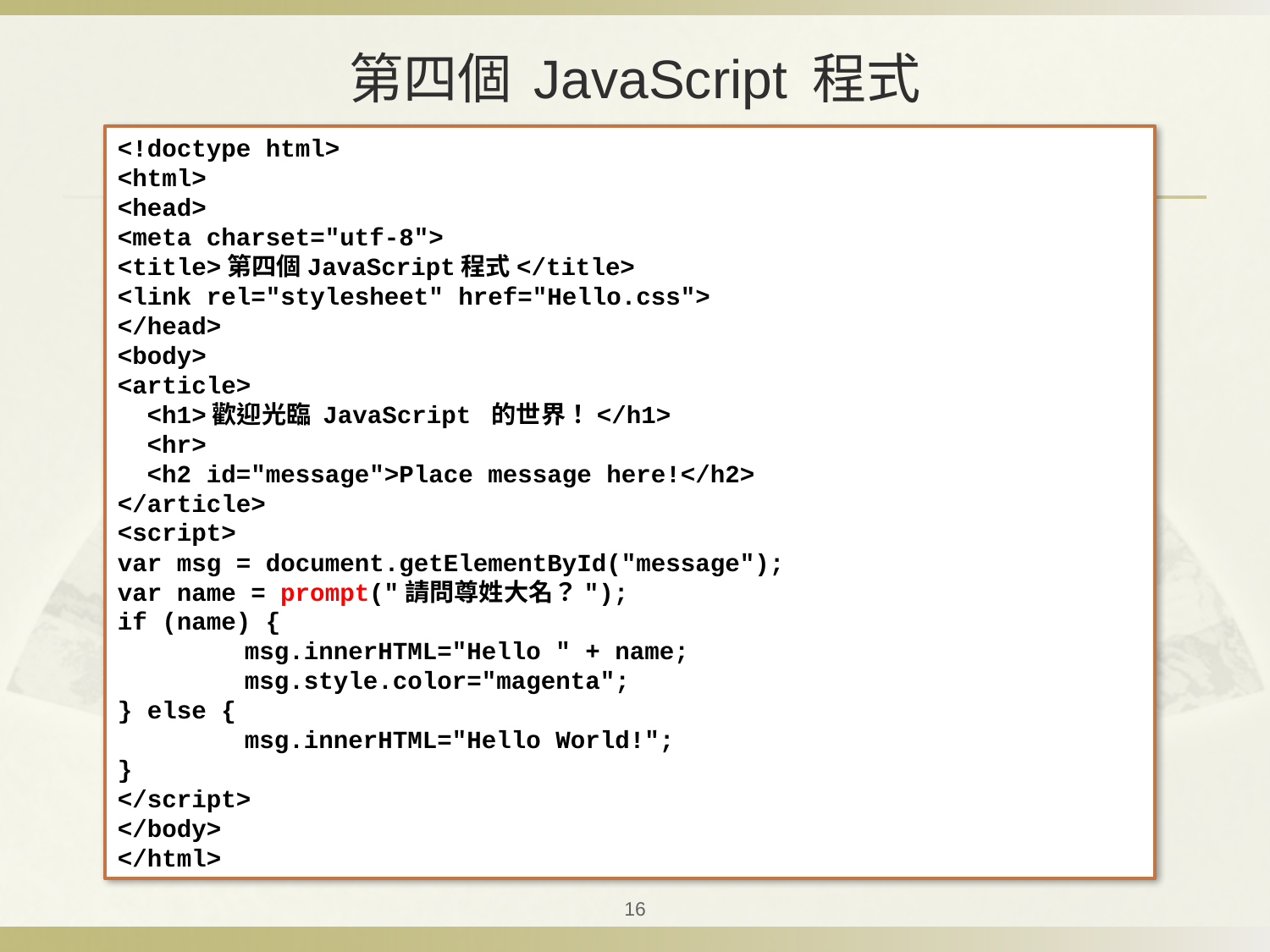

# 第四個 JavaScript 程式
<!doctype html>
<html>
<head>
<meta charset="utf-8">
<title>第四個JavaScript程式</title>
<link rel="stylesheet" href="Hello.css">
</head>
<body>
<article>
  <h1>歡迎光臨 JavaScript 的世界！</h1>
  <hr>
  <h2 id="message">Place message here!</h2>
</article>
<script>
var msg = document.getElementById("message");
var name = prompt("請問尊姓大名？");
if (name) {
	msg.innerHTML="Hello " + name;
	msg.style.color="magenta";
} else {
	msg.innerHTML="Hello World!";
}
</script>
</body>
</html>
16